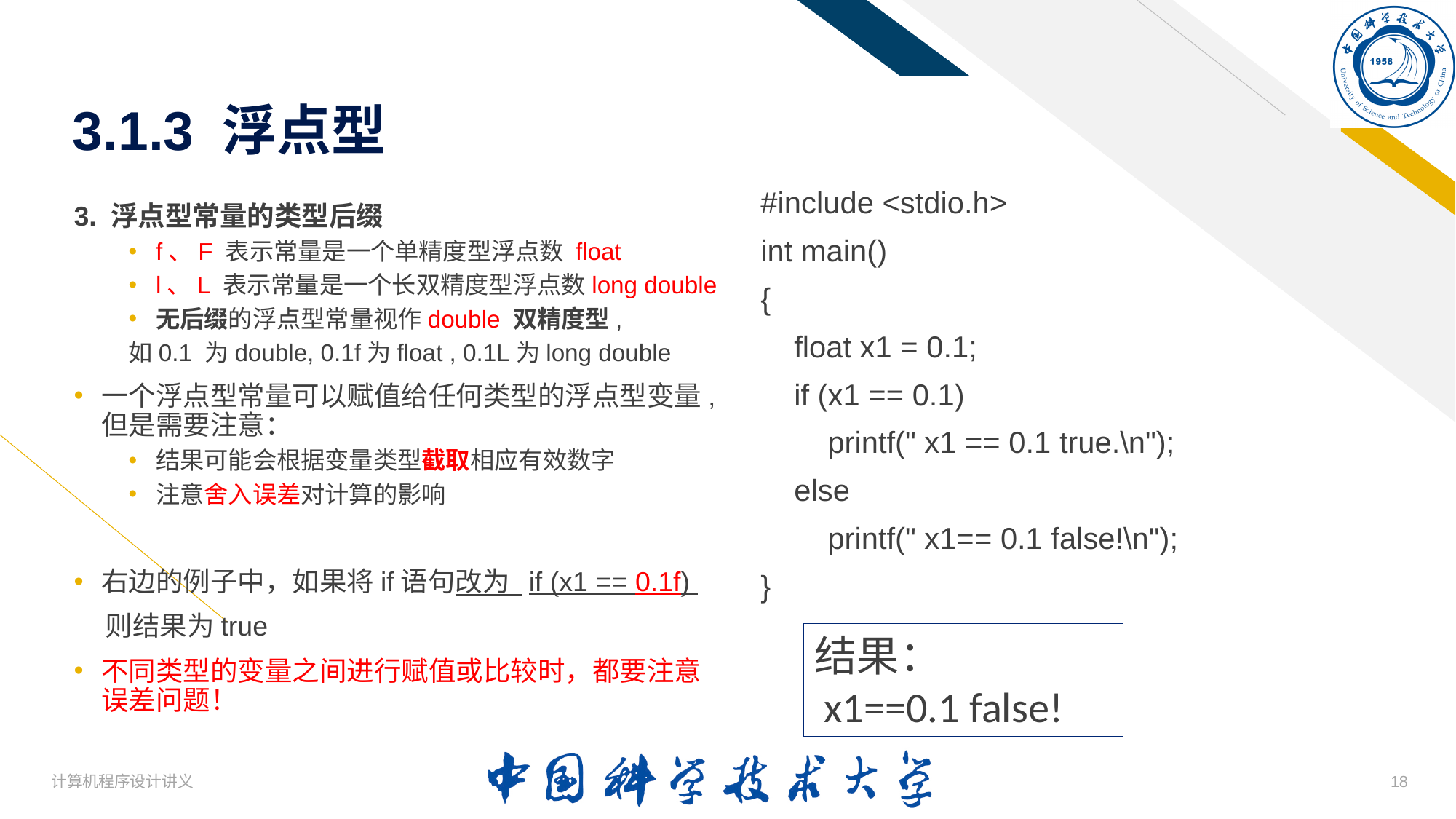

# 3.1.3 浮点型
#include <stdio.h>
int main()
{
    float x1 = 0.1;
    if (x1 == 0.1)
        printf(" x1 == 0.1 true.\n");
    else
        printf(" x1== 0.1 false!\n");
}
3. 浮点型常量的类型后缀
f、F 表示常量是一个单精度型浮点数 float
l、L 表示常量是一个长双精度型浮点数long double
无后缀的浮点型常量视作double 双精度型,
如0.1 为double, 0.1f为float , 0.1L为long double
一个浮点型常量可以赋值给任何类型的浮点型变量, 但是需要注意：
结果可能会根据变量类型截取相应有效数字
注意舍入误差对计算的影响

右边的例子中，如果将if语句改为  if (x1 == 0.1f)
    则结果为true
不同类型的变量之间进行赋值或比较时，都要注意误差问题！
结果：
 x1==0.1 false!
计算机程序设计讲义
18